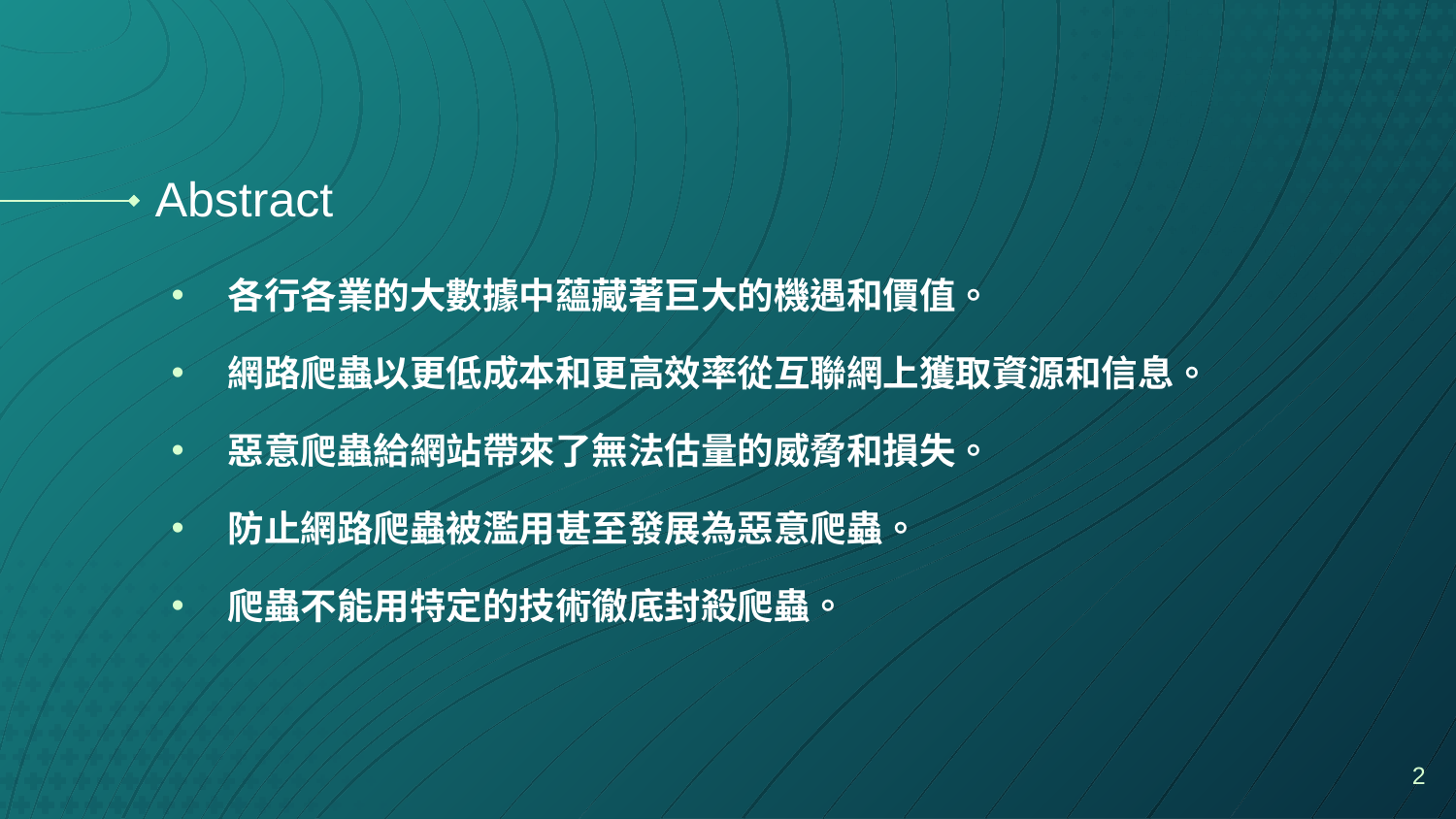

# Abstract
各行各業的大數據中蘊藏著巨大的機遇和價值。
網路爬蟲以更低成本和更高效率從互聯網上獲取資源和信息。
惡意爬蟲給網站帶來了無法估量的威脅和損失。
防止網路爬蟲被濫用甚至發展為惡意爬蟲。
爬蟲不能用特定的技術徹底封殺爬蟲。

2